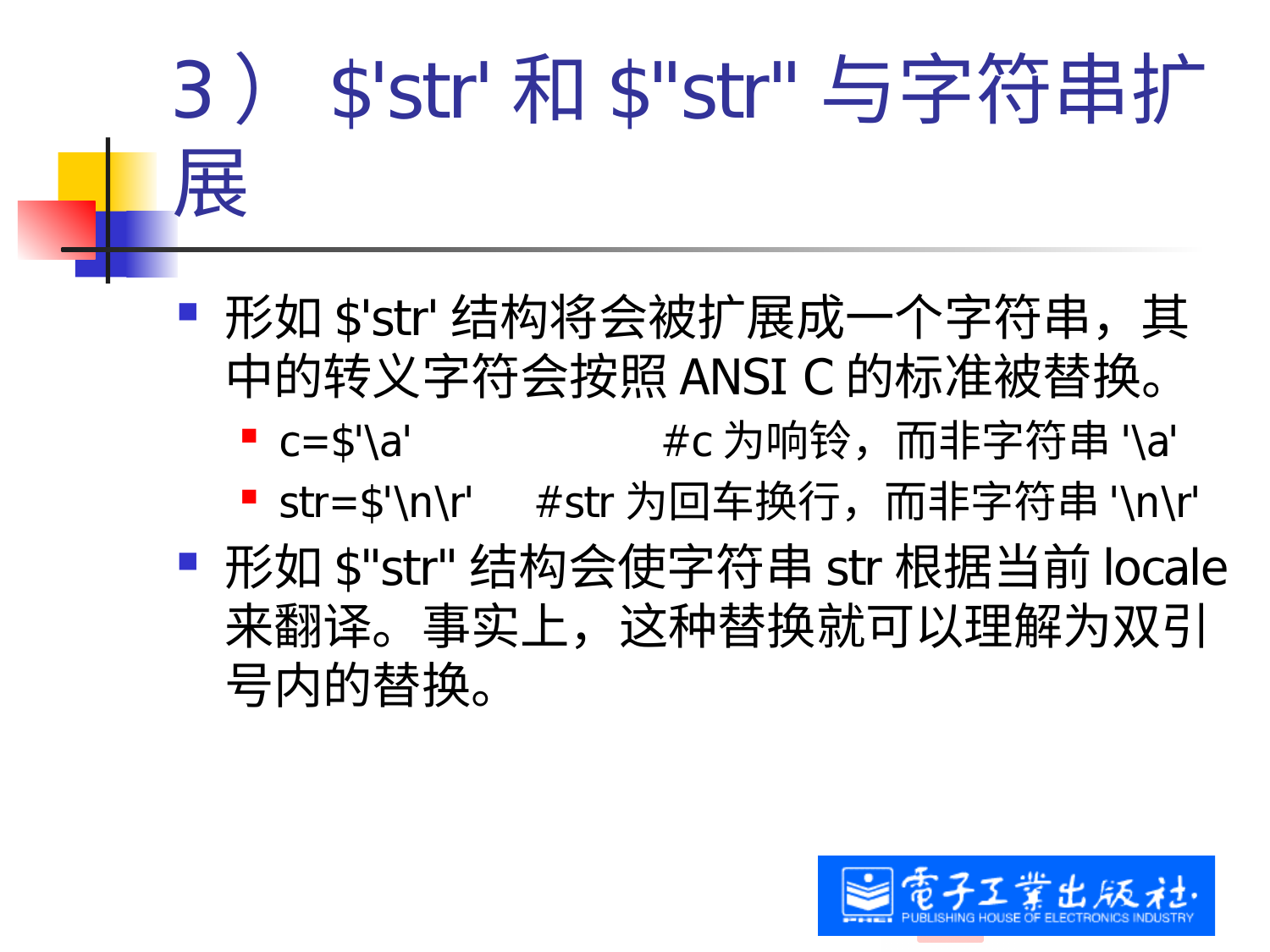

# 3）$'str'和$"str"与字符串扩展
形如$'str'结构将会被扩展成一个字符串，其中的转义字符会按照ANSI C的标准被替换。
c=$'\a' 		#c为响铃，而非字符串'\a'
str=$'\n\r'	#str为回车换行，而非字符串'\n\r'
形如$"str"结构会使字符串str根据当前locale来翻译。事实上，这种替换就可以理解为双引号内的替换。